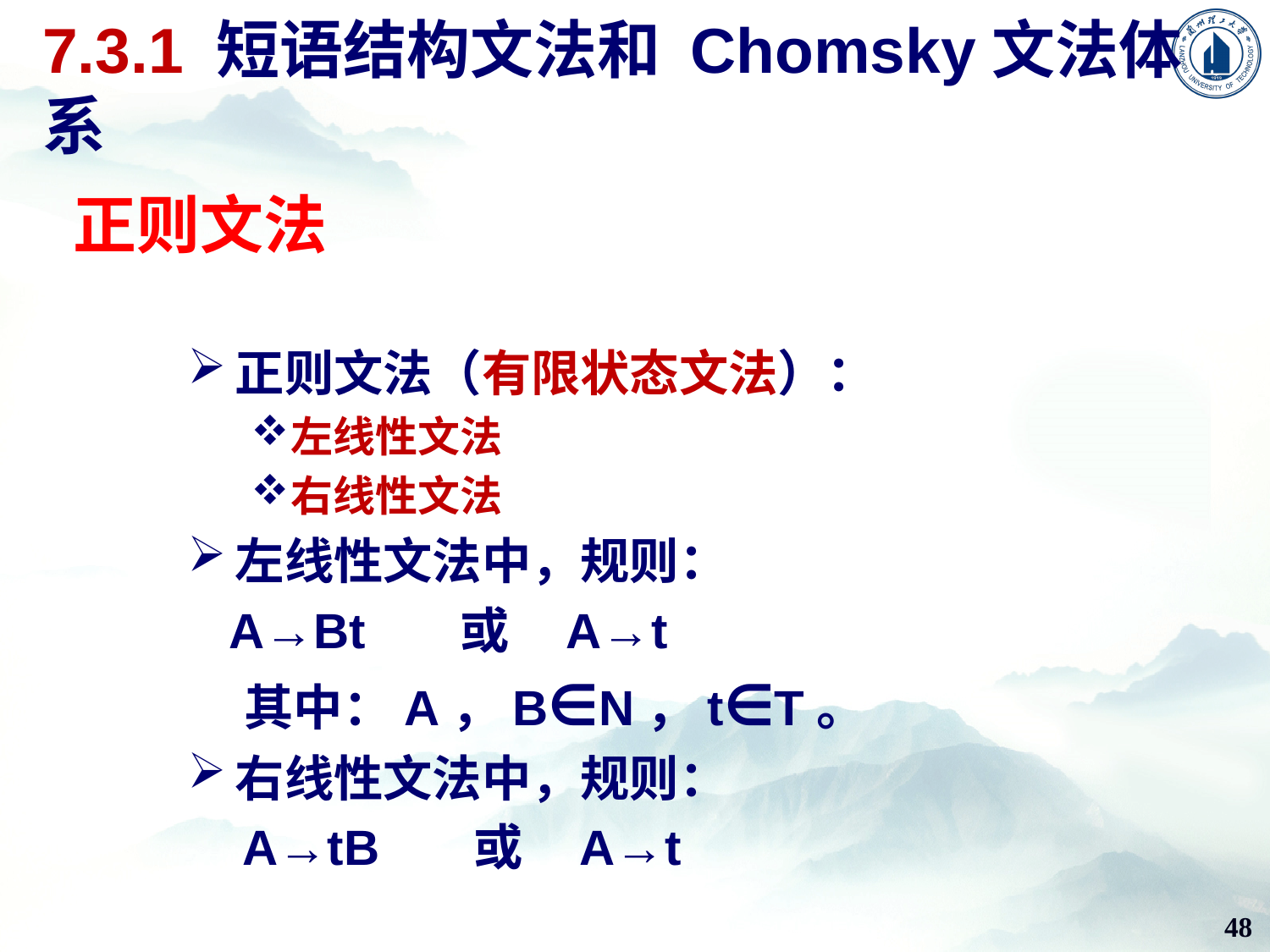

7.3.1 短语结构文法和 Chomsky文法体系
 正则文法
正则文法（有限状态文法）：
左线性文法
右线性文法
左线性文法中，规则：
   A→Bt      或    A→t
    其中：A，B∈N，t∈T。
右线性文法中，规则：
    A→tB      或    A→t
48